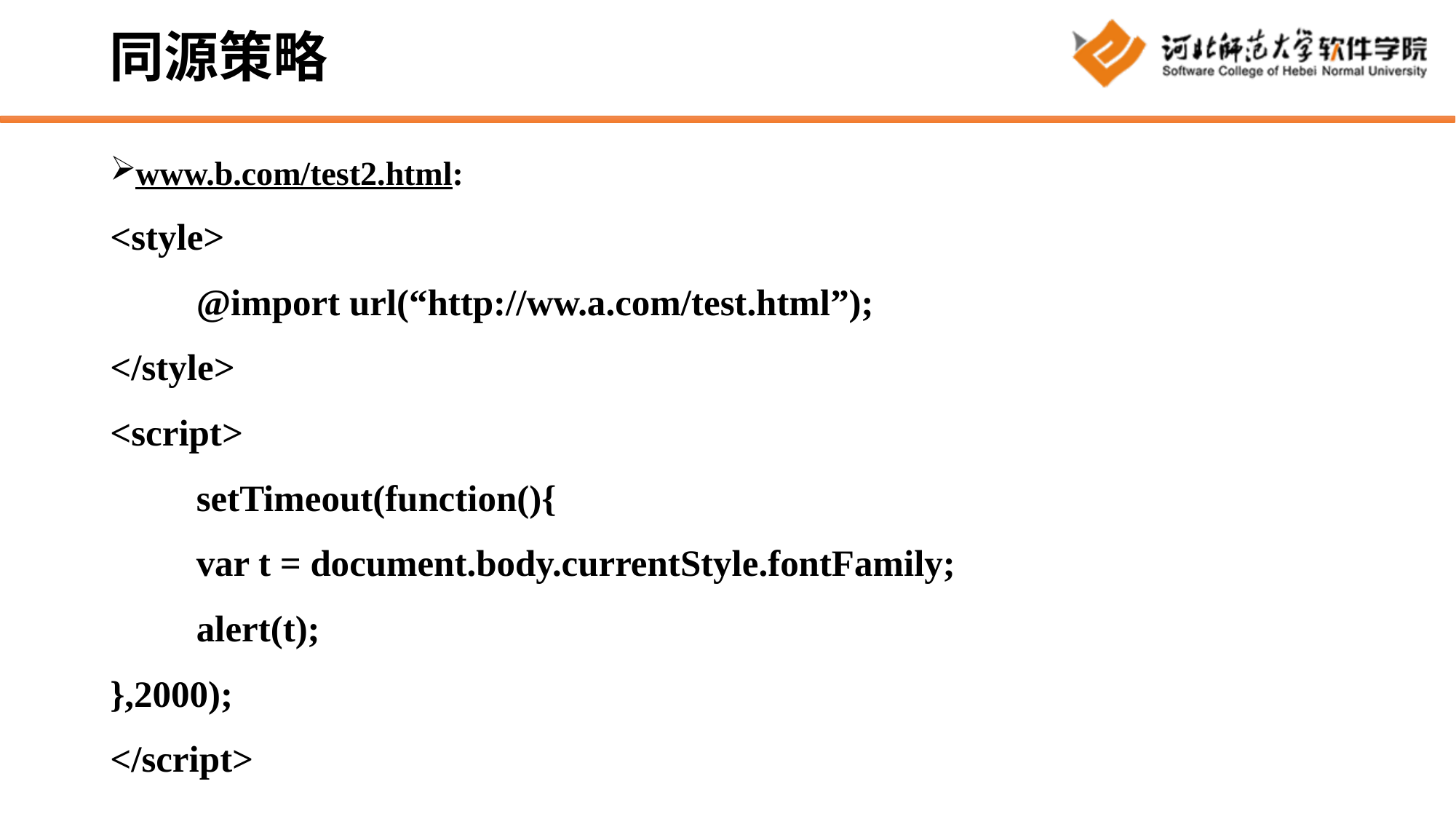

# 同源策略
www.b.com/test2.html:
<style>
	@import url(“http://ww.a.com/test.html”);
</style>
<script>
	setTimeout(function(){
	var t = document.body.currentStyle.fontFamily;
	alert(t);
},2000);
</script>